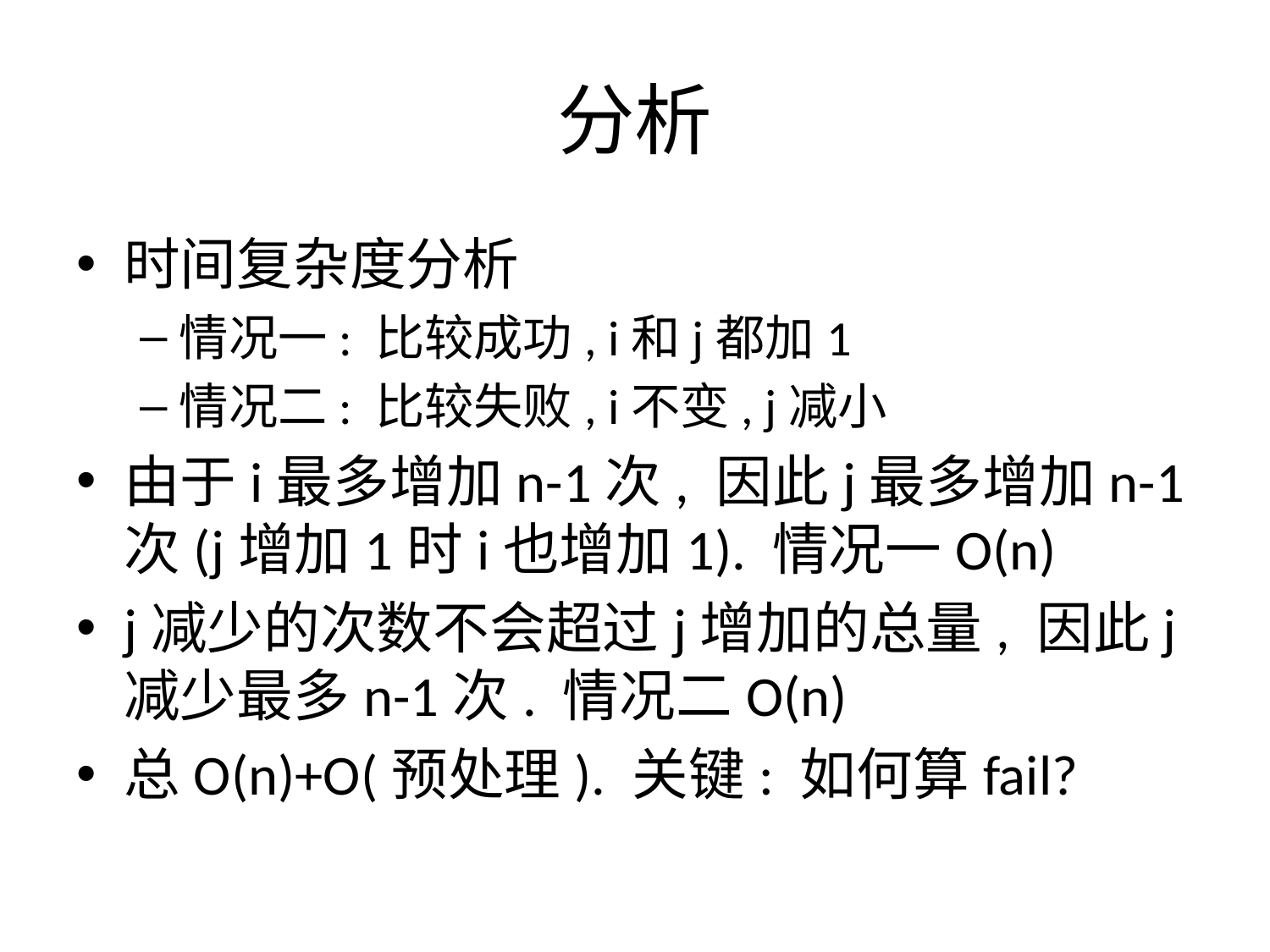

# 分析
时间复杂度分析
情况一: 比较成功, i和j都加1
情况二: 比较失败, i不变, j减小
由于i最多增加n-1次, 因此j最多增加n-1次(j增加1时i也增加1). 情况一O(n)
j减少的次数不会超过j增加的总量, 因此j减少最多n-1次. 情况二O(n)
总O(n)+O(预处理). 关键: 如何算fail?